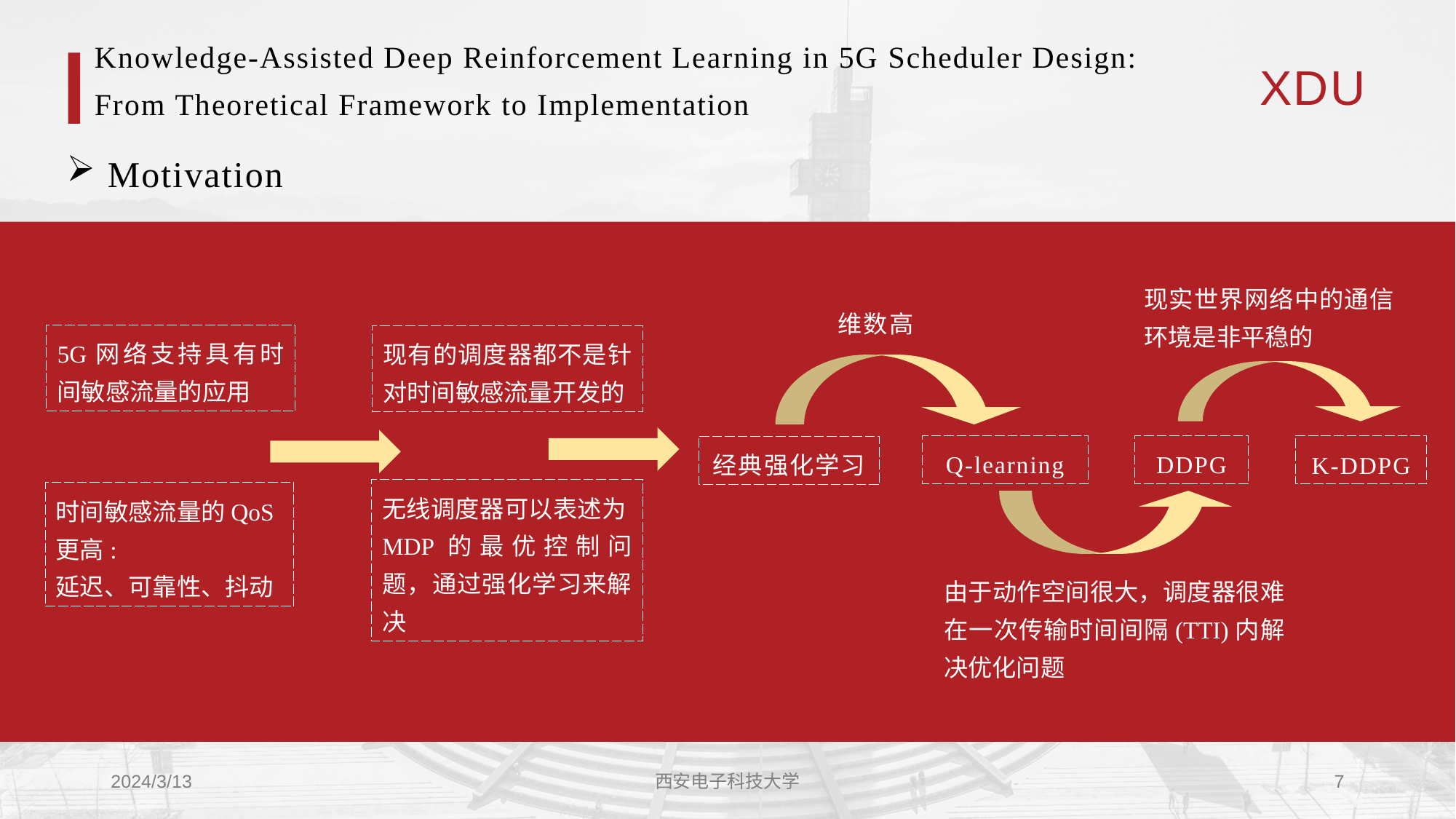

# Knowledge-Assisted Deep Reinforcement Learning in 5G Scheduler Design: From Theoretical Framework to Implementation
Motivation

现实世界网络中的通信环境是非平稳的
维数高
5G网络支持具有时间敏感流量的应用
现有的调度器都不是针对时间敏感流量开发的

Q-learning
DDPG
K-DDPG
经典强化学习
无线调度器可以表述为MDP的最优控制问题，通过强化学习来解决
时间敏感流量的QoS更高:
延迟、可靠性、抖动

由于动作空间很大，调度器很难在一次传输时间间隔(TTI)内解决优化问题
2024/3/13
西安电子科技大学
7